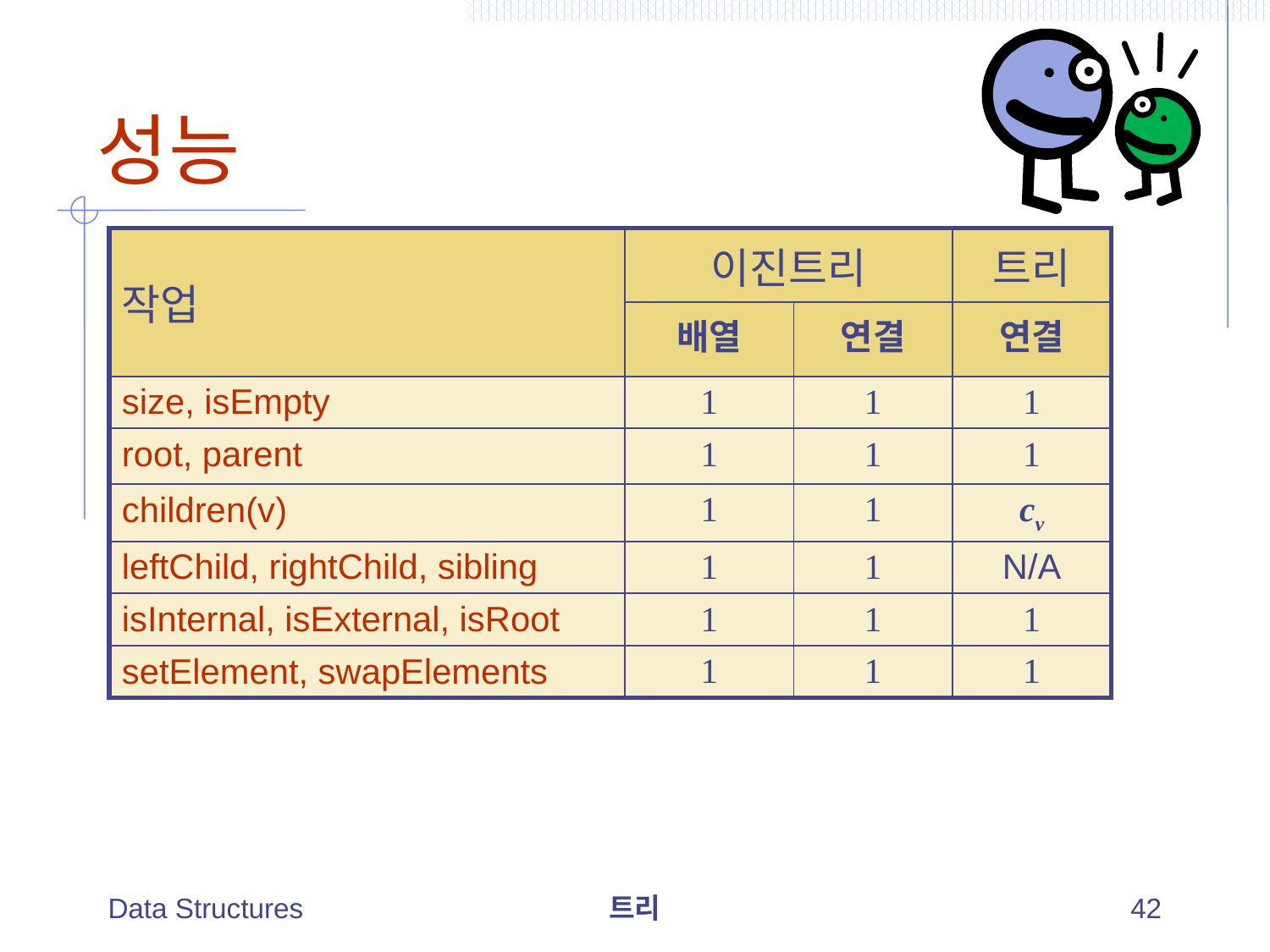

# 성능
| 작업 | 이진트리 |  | 트리 |
| --- | --- | --- | --- |
|  | 배열 | 연결 | 연결 |
| size, isEmpty | 1 | 1 | 1 |
| root, parent | 1 | 1 | 1 |
| children(v) | 1 | 1 | cv |
| leftChild, rightChild, sibling | 1 | 1 | N/A |
| isInternal, isExternal, isRoot | 1 | 1 | 1 |
| setElement, swapElements | 1 | 1 | 1 |
Data Structures
트리
42